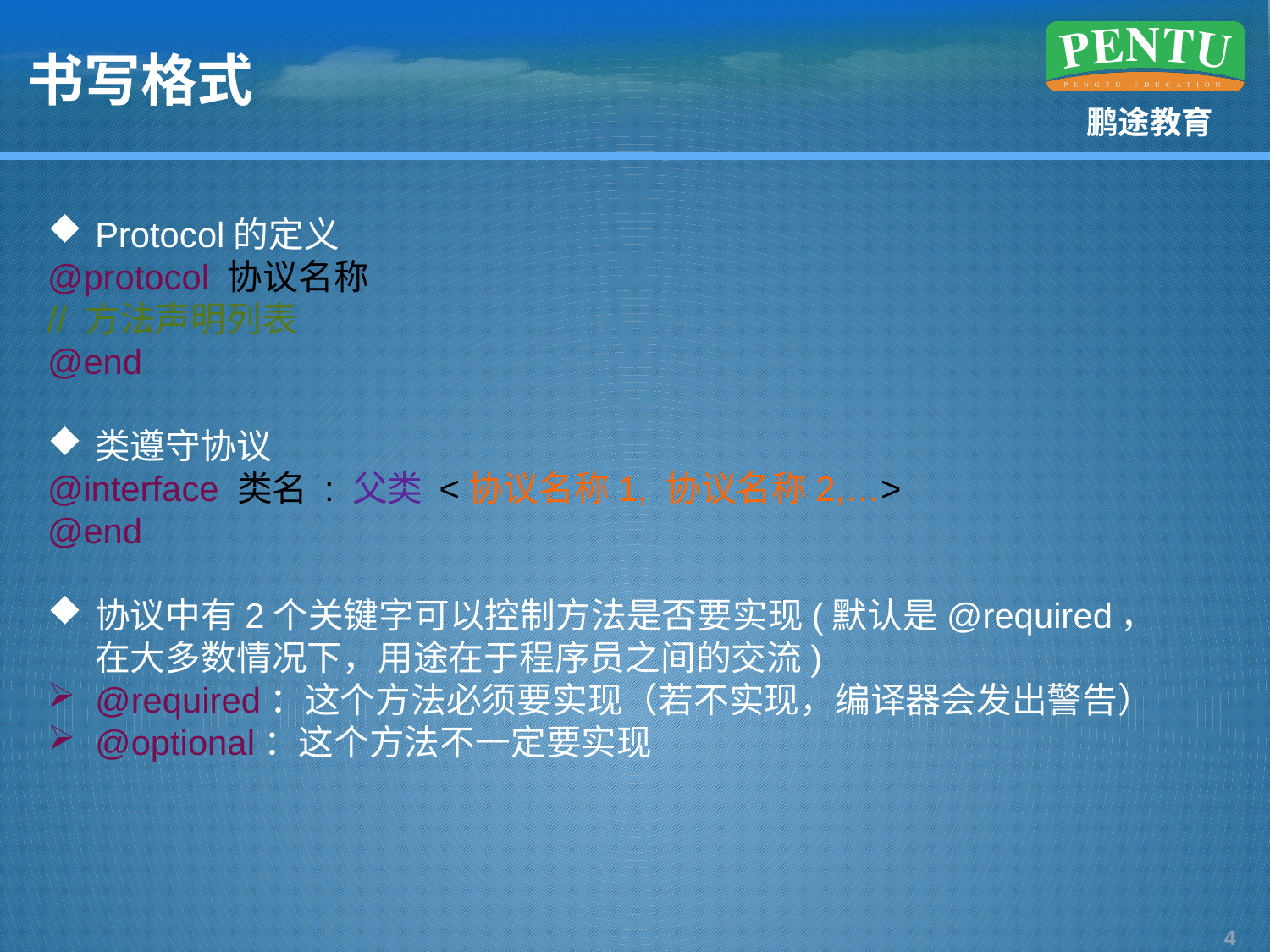

# 书写格式
Protocol的定义
@protocol 协议名称
// 方法声明列表
@end

类遵守协议
@interface 类名 : 父类 <协议名称1, 协议名称2,…>
@end

协议中有2个关键字可以控制方法是否要实现(默认是@required，在大多数情况下，用途在于程序员之间的交流)
@required：这个方法必须要实现（若不实现，编译器会发出警告）
@optional：这个方法不一定要实现
4